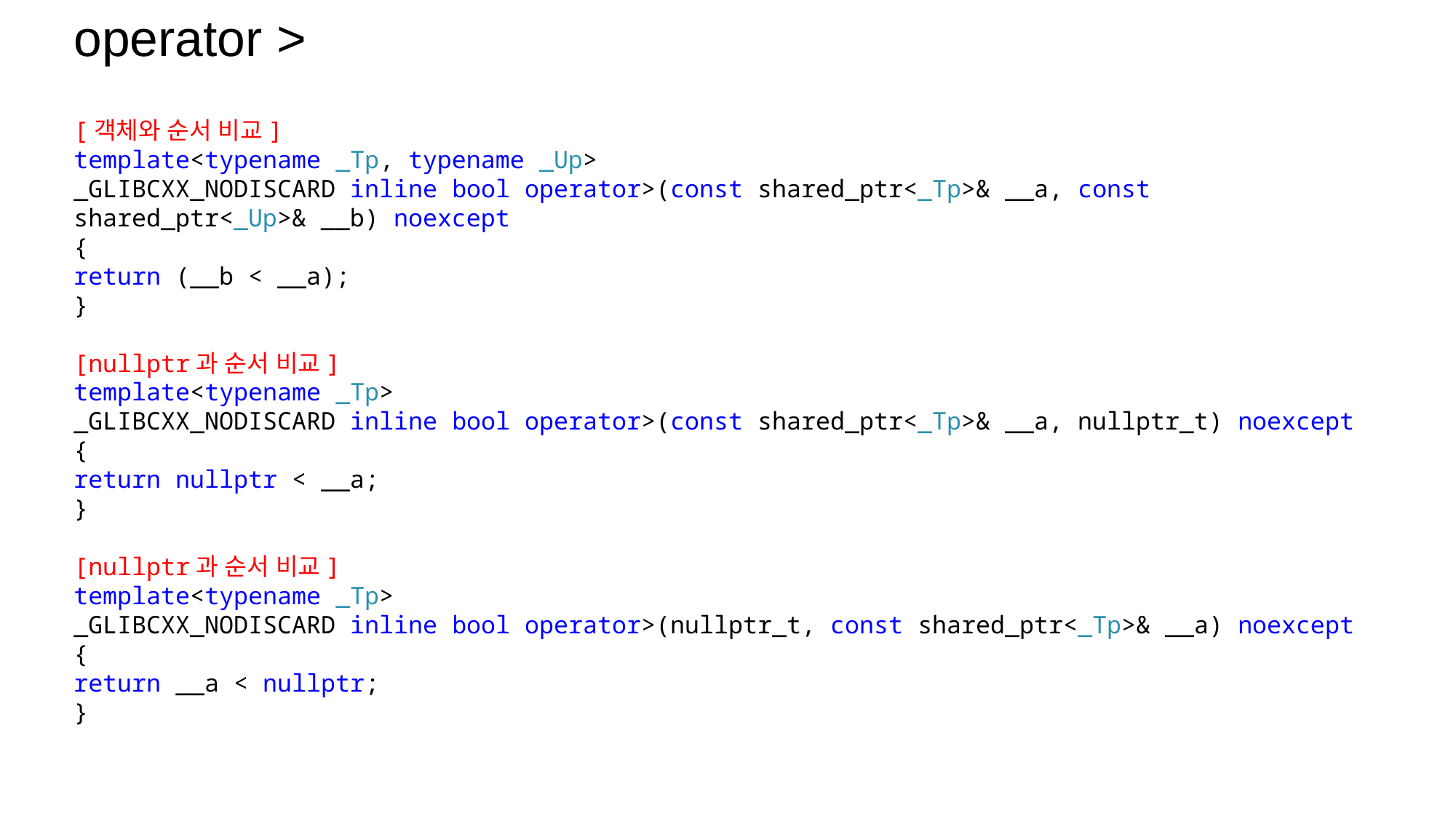

# operator >
[객체와 순서 비교]
template<typename _Tp, typename _Up>
_GLIBCXX_NODISCARD inline bool operator>(const shared_ptr<_Tp>& __a, const shared_ptr<_Up>& __b) noexcept
{
return (__b < __a);
}

[nullptr과 순서 비교]
template<typename _Tp>
_GLIBCXX_NODISCARD inline bool operator>(const shared_ptr<_Tp>& __a, nullptr_t) noexcept
{
return nullptr < __a;
}

[nullptr과 순서 비교]
template<typename _Tp>
_GLIBCXX_NODISCARD inline bool operator>(nullptr_t, const shared_ptr<_Tp>& __a) noexcept
{
return __a < nullptr;
}